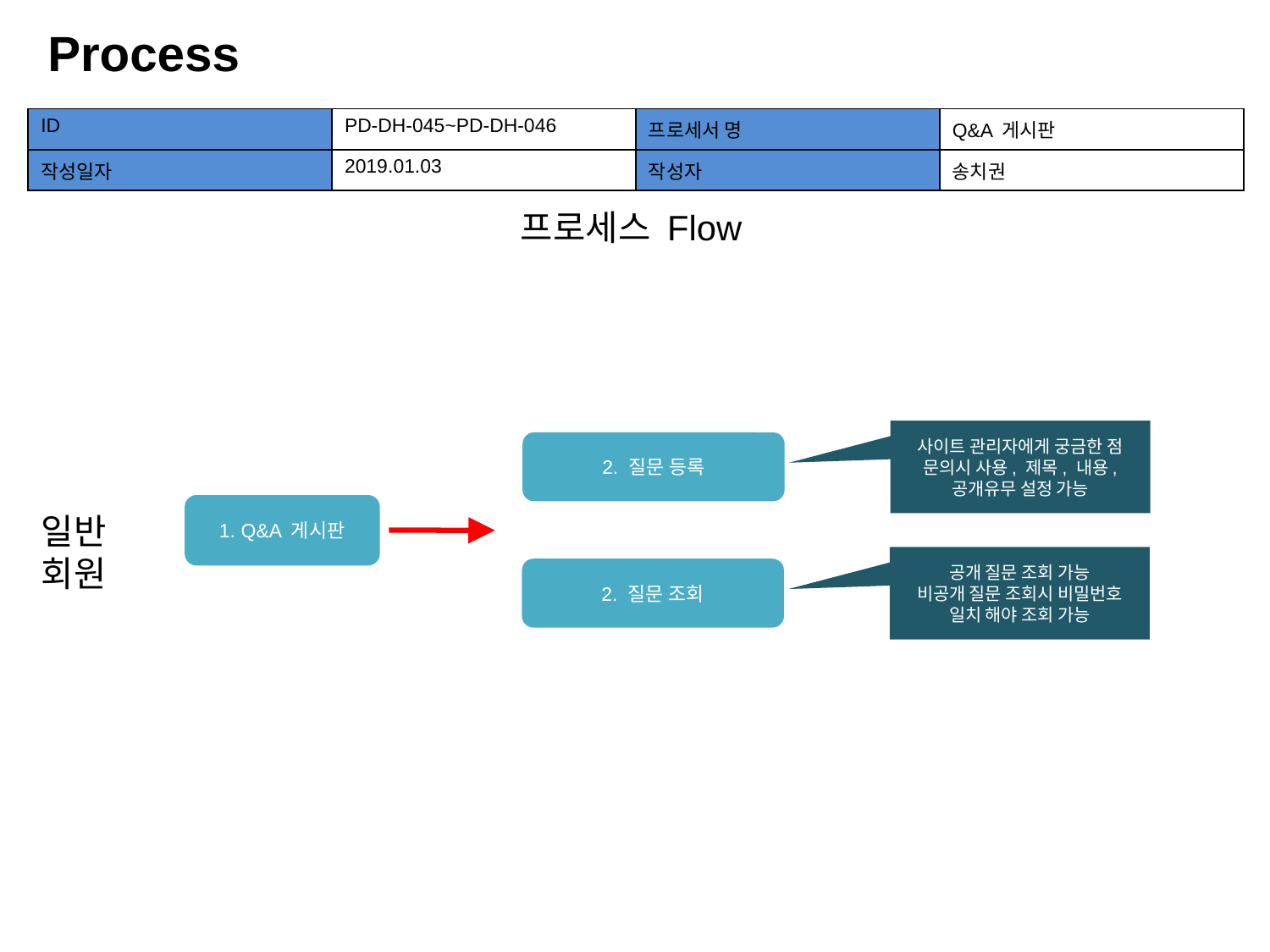

Process

| ID | PD-DH-045~PD-DH-046 | 프로세서 명 | Q&A 게시판 |
| --- | --- | --- | --- |
| 작성일자 | 2019.01.03 | 작성자 | 송치권 |
프로세스 Flow
사이트 관리자에게 궁금한 점 문의시 사용, 제목, 내용, 공개유무 설정 가능
2. 질문 등록
1. Q&A 게시판
일반
회원
공개 질문 조회 가능
비공개 질문 조회시 비밀번호 일치 해야 조회 가능
2. 질문 조회